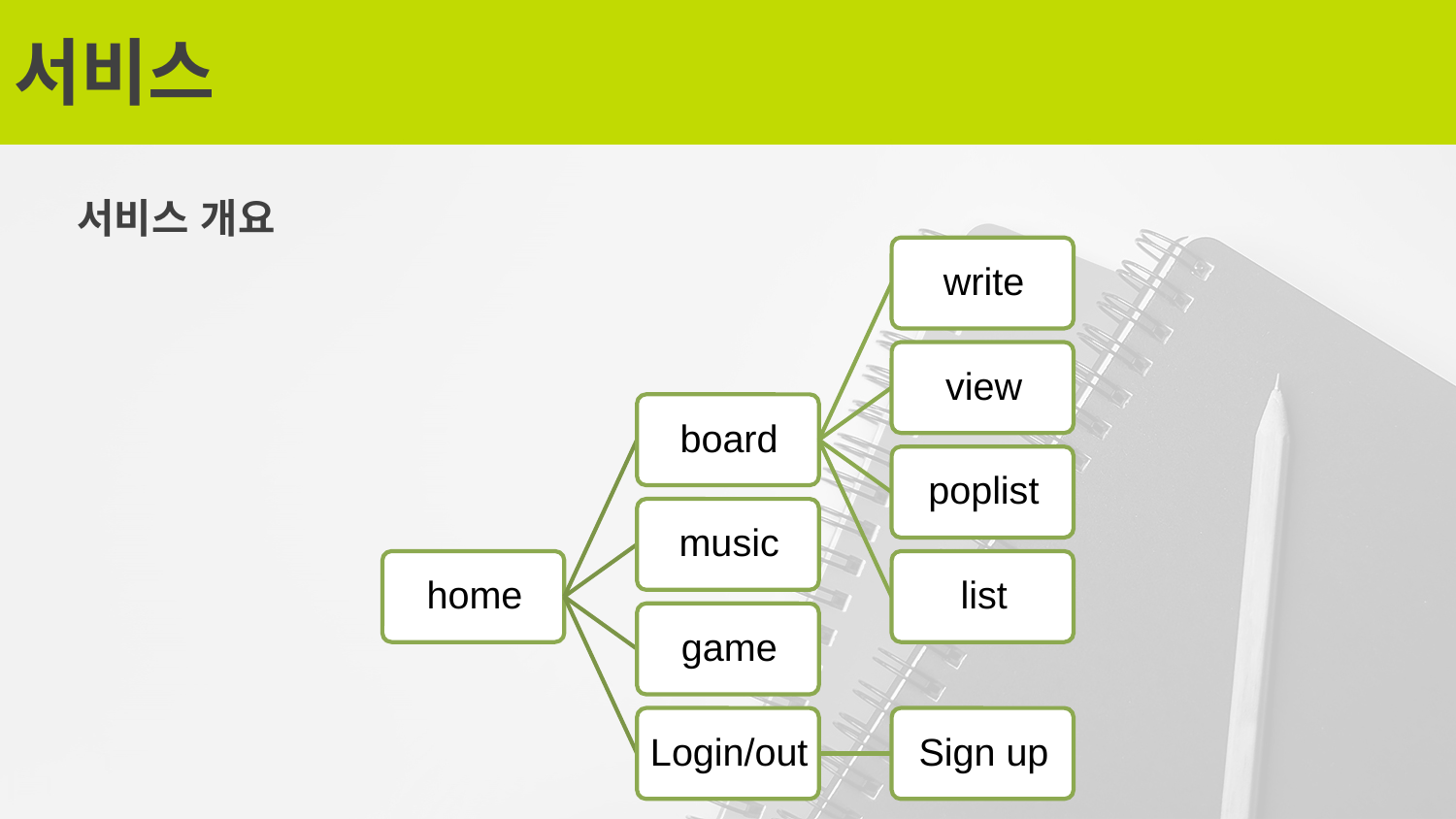

# 서비스
서비스 개요
home

board

write

view

poplist

list

music

game

Login/out

Sign up